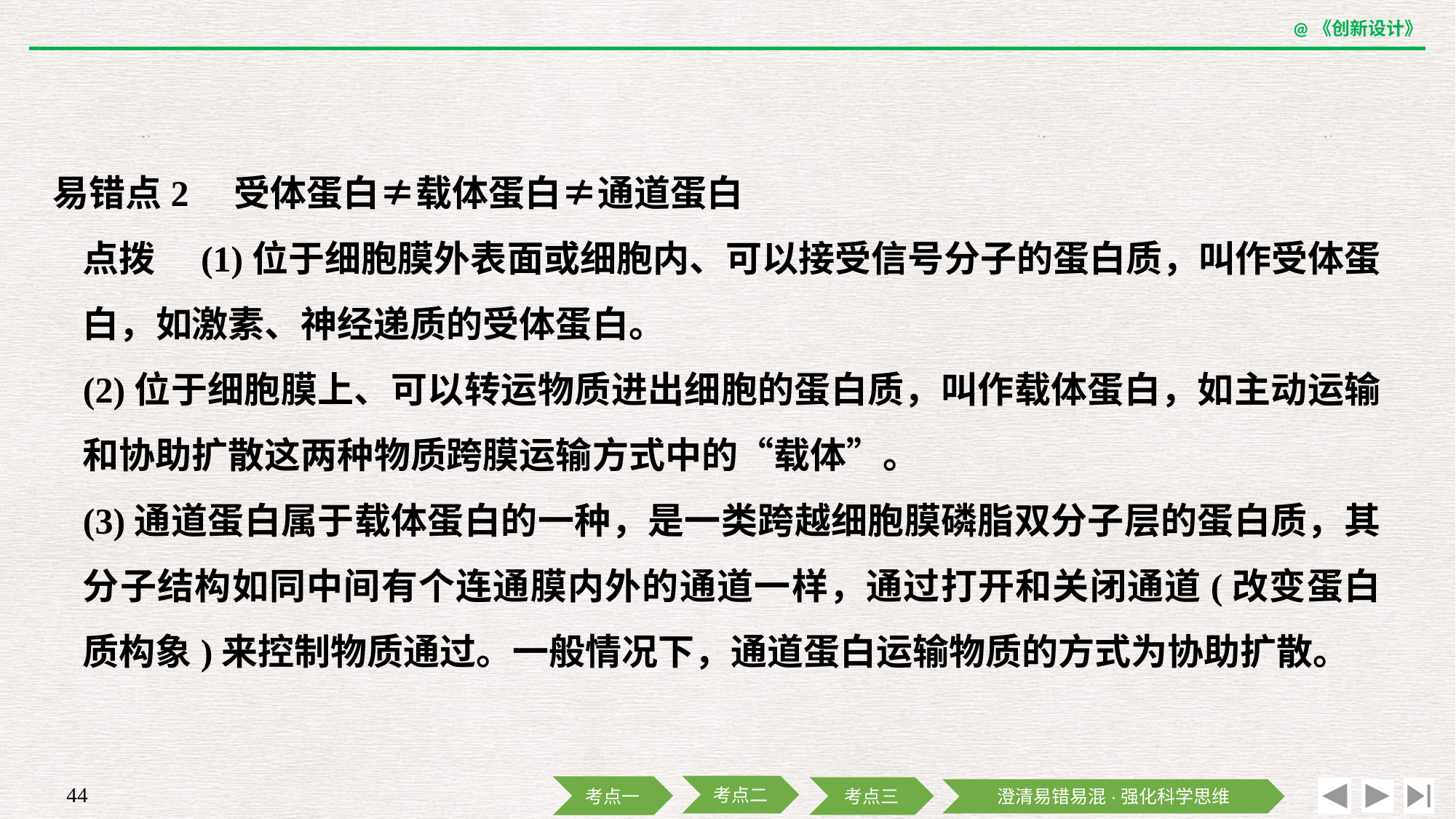

易错点2　受体蛋白≠载体蛋白≠通道蛋白
	点拨　(1)位于细胞膜外表面或细胞内、可以接受信号分子的蛋白质，叫作受体蛋白，如激素、神经递质的受体蛋白。
	(2)位于细胞膜上、可以转运物质进出细胞的蛋白质，叫作载体蛋白，如主动运输和协助扩散这两种物质跨膜运输方式中的“载体”。
	(3)通道蛋白属于载体蛋白的一种，是一类跨越细胞膜磷脂双分子层的蛋白质，其分子结构如同中间有个连通膜内外的通道一样，通过打开和关闭通道(改变蛋白质构象)来控制物质通过。一般情况下，通道蛋白运输物质的方式为协助扩散。